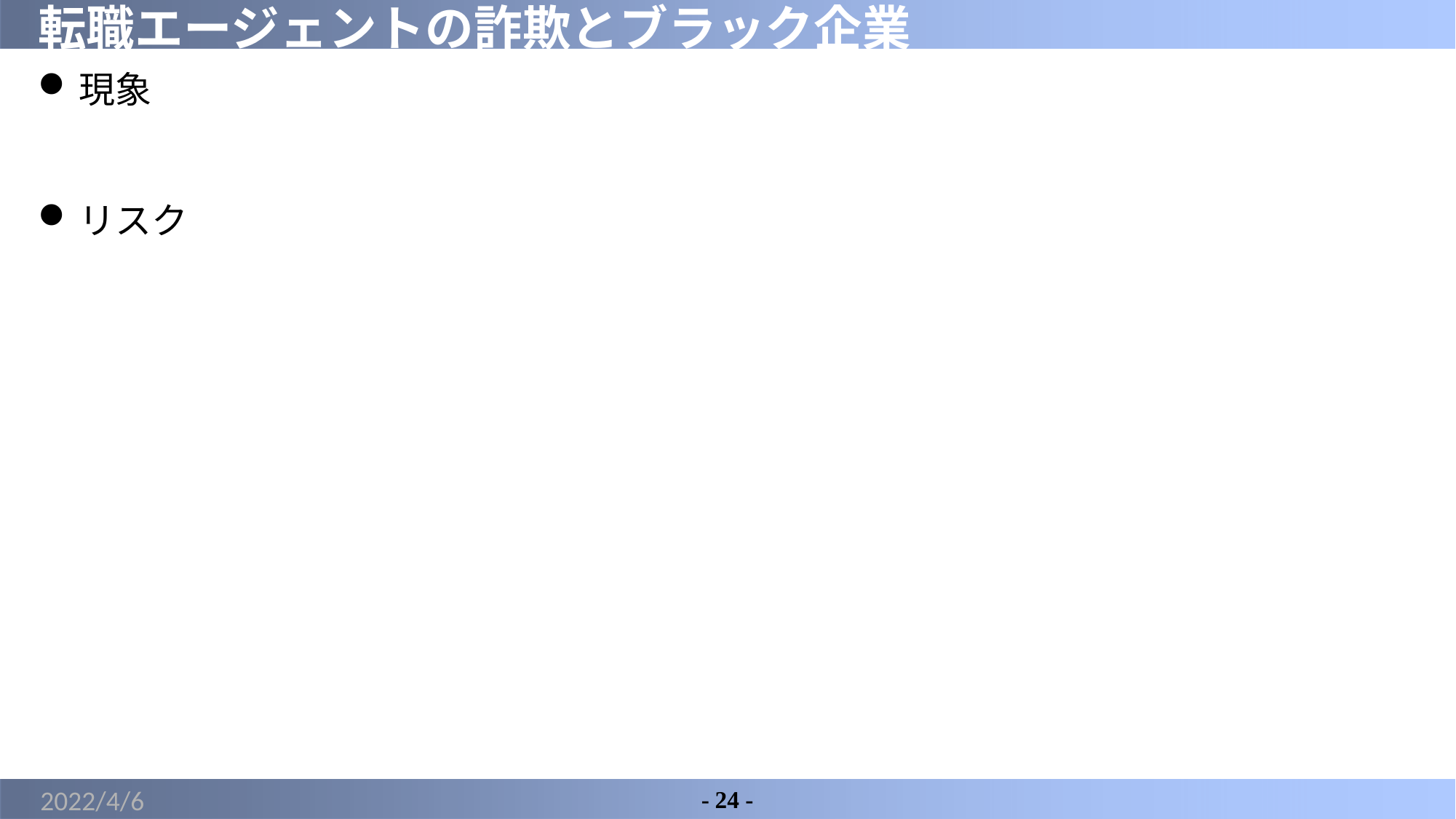

# 転職エージェントの詐欺とブラック企業
現象

リスク

2022/4/6
- 24 -